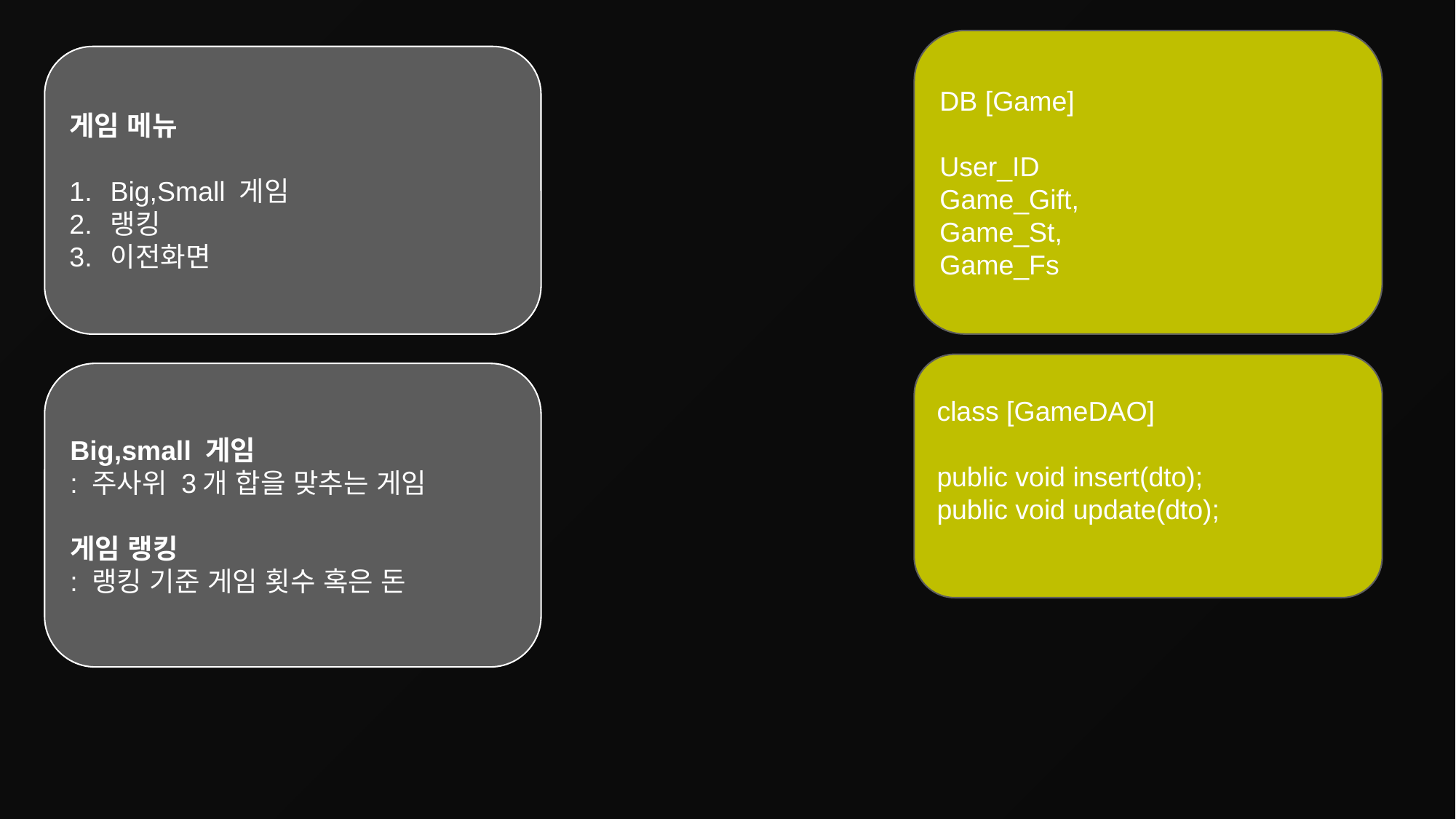

DB [Game]

User_ID
Game_Gift,
Game_St,
Game_Fs
게임 메뉴

Big,Small 게임
랭킹
이전화면
class [GameDAO]

public void insert(dto);
public void update(dto);

Big,small 게임
: 주사위 3개 합을 맞추는 게임

게임 랭킹
: 랭킹 기준 게임 횟수 혹은 돈